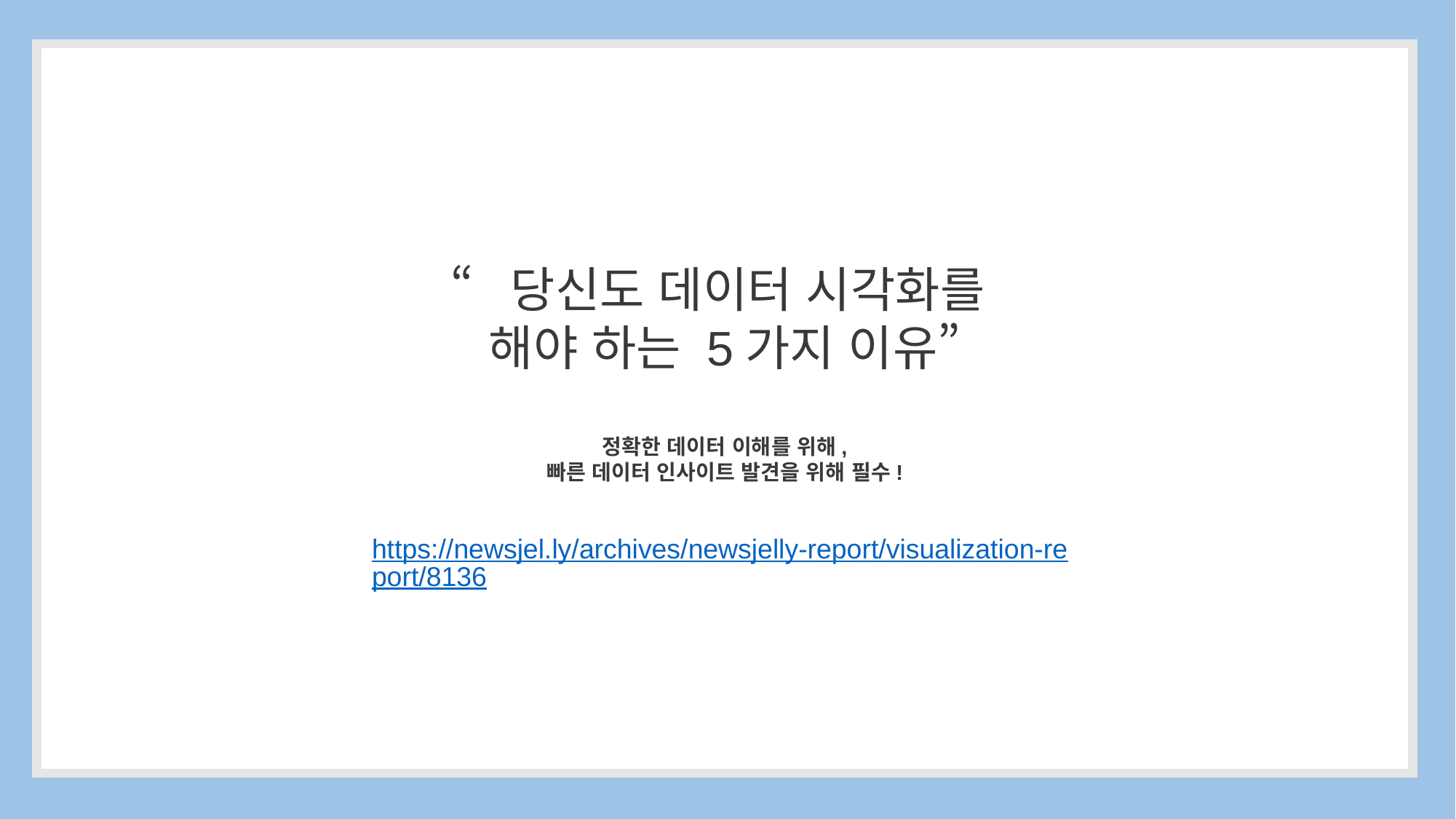

“당신도 데이터 시각화를
해야 하는 5가지 이유”

정확한 데이터 이해를 위해,
빠른 데이터 인사이트 발견을 위해 필수!
https://newsjel.ly/archives/newsjelly-report/visualization-report/8136